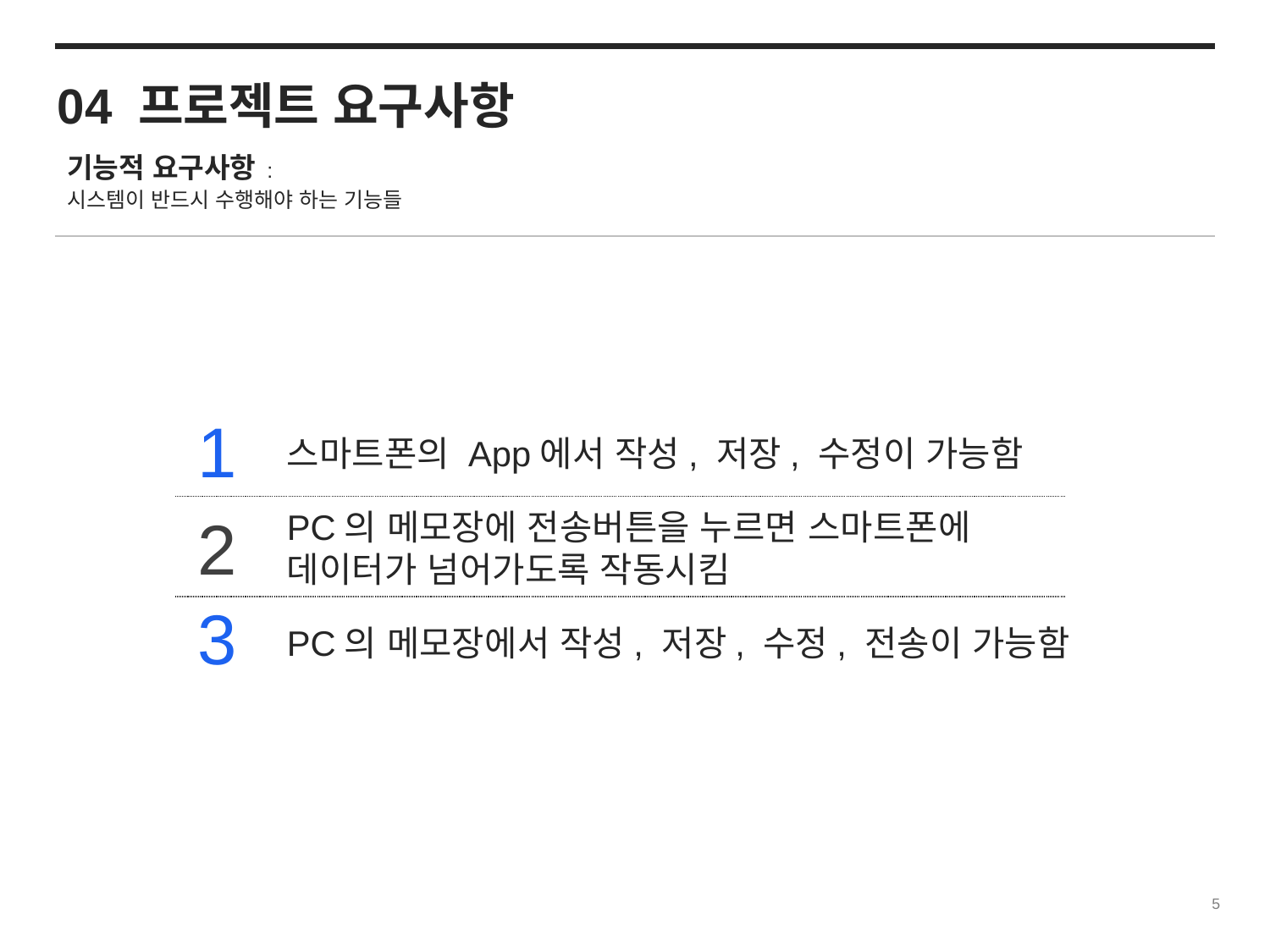

04 프로젝트 요구사항

기능적 요구사항 :
시스템이 반드시 수행해야 하는 기능들
1
스마트폰의 App에서 작성, 저장, 수정이 가능함
2
PC의 메모장에 전송버튼을 누르면 스마트폰에 데이터가 넘어가도록 작동시킴
3
PC의 메모장에서 작성, 저장, 수정, 전송이 가능함